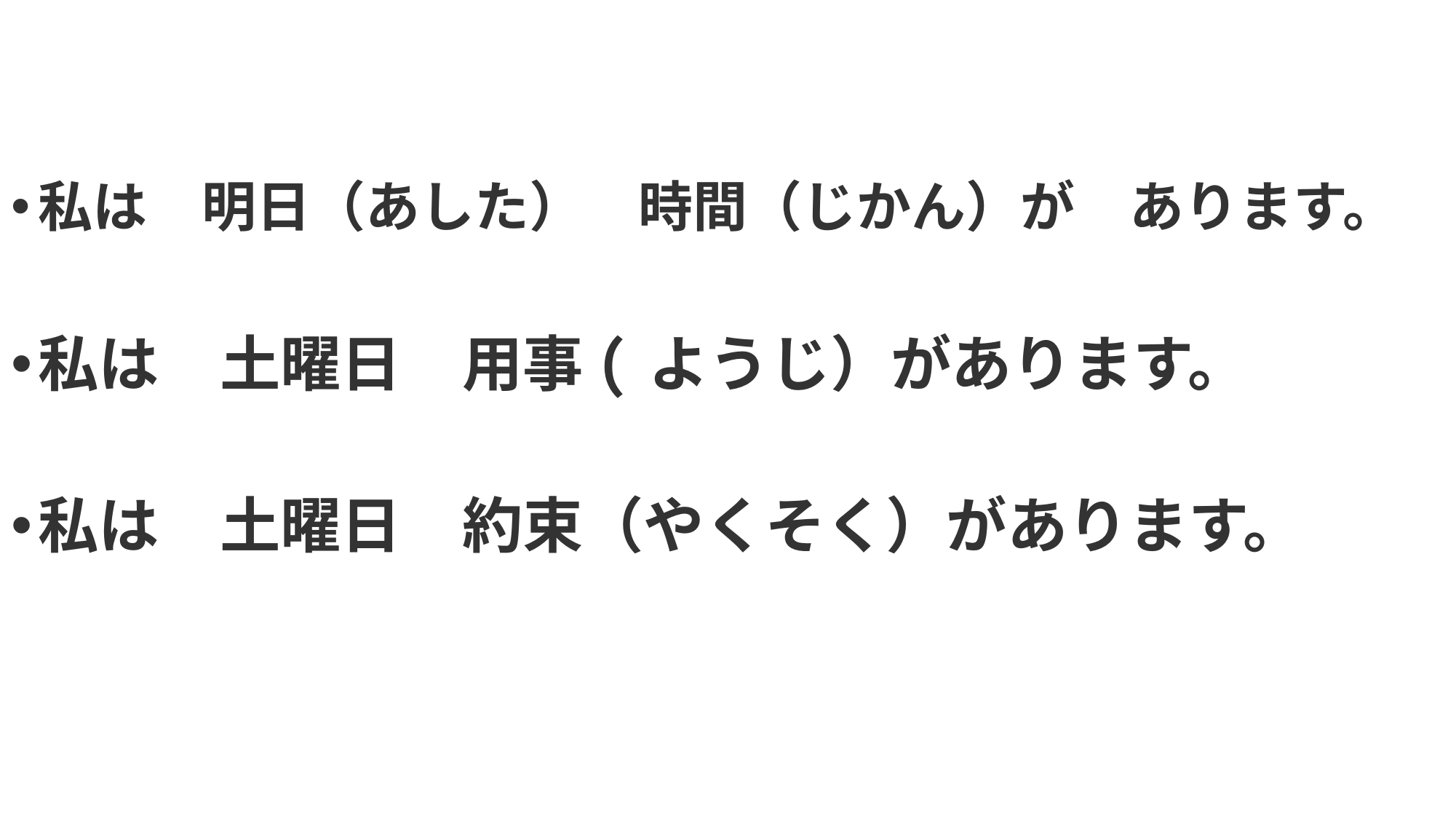

私は　明日（あした）　時間（じかん）が　あります。

私は　土曜日　用事(ようじ）があります。

私は　土曜日　約束（やくそく）があります。